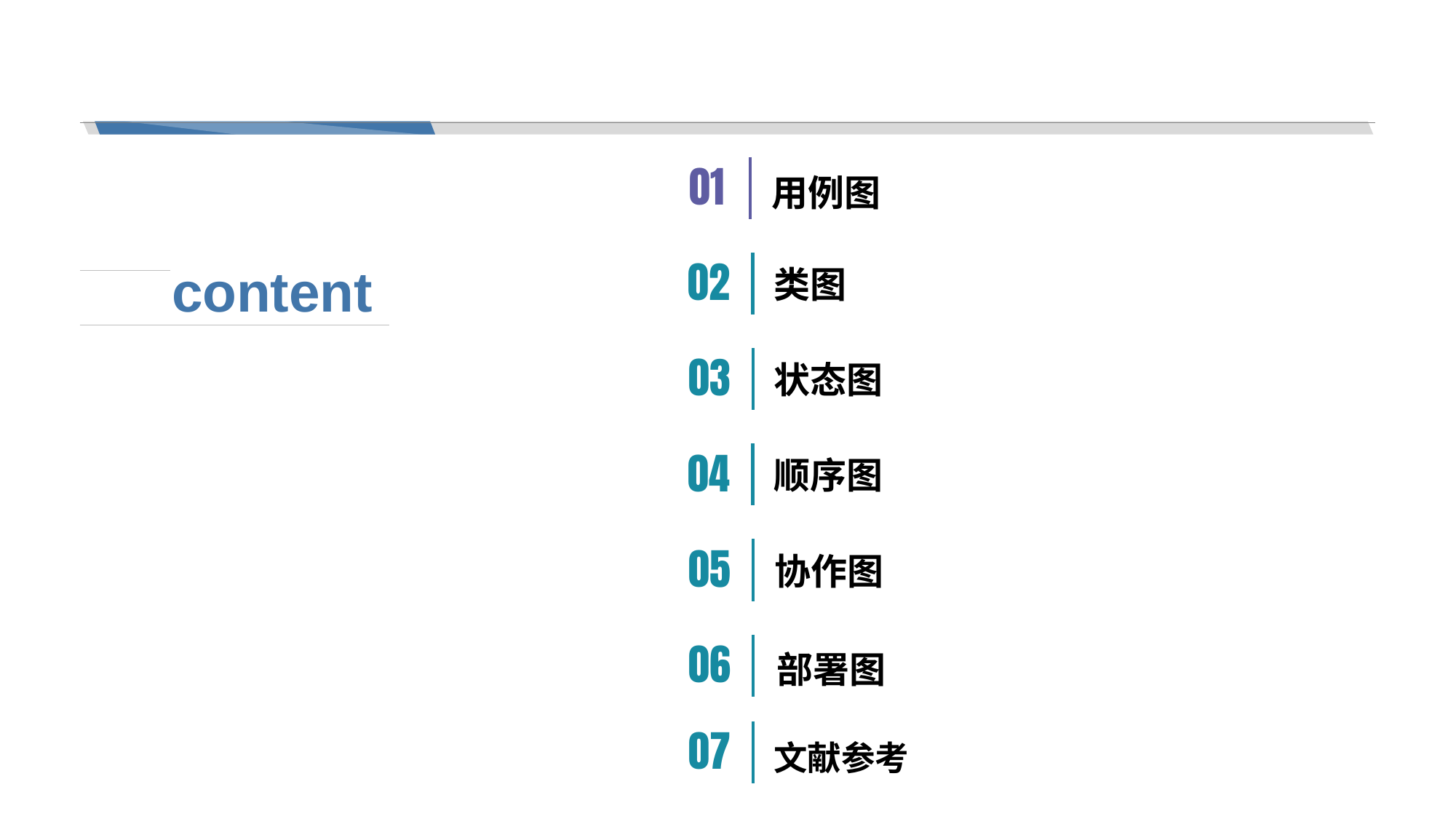

用例图
01
类图
content
02
状态图
03
顺序图
04
协作图
05
部署图
06
07
文献参考